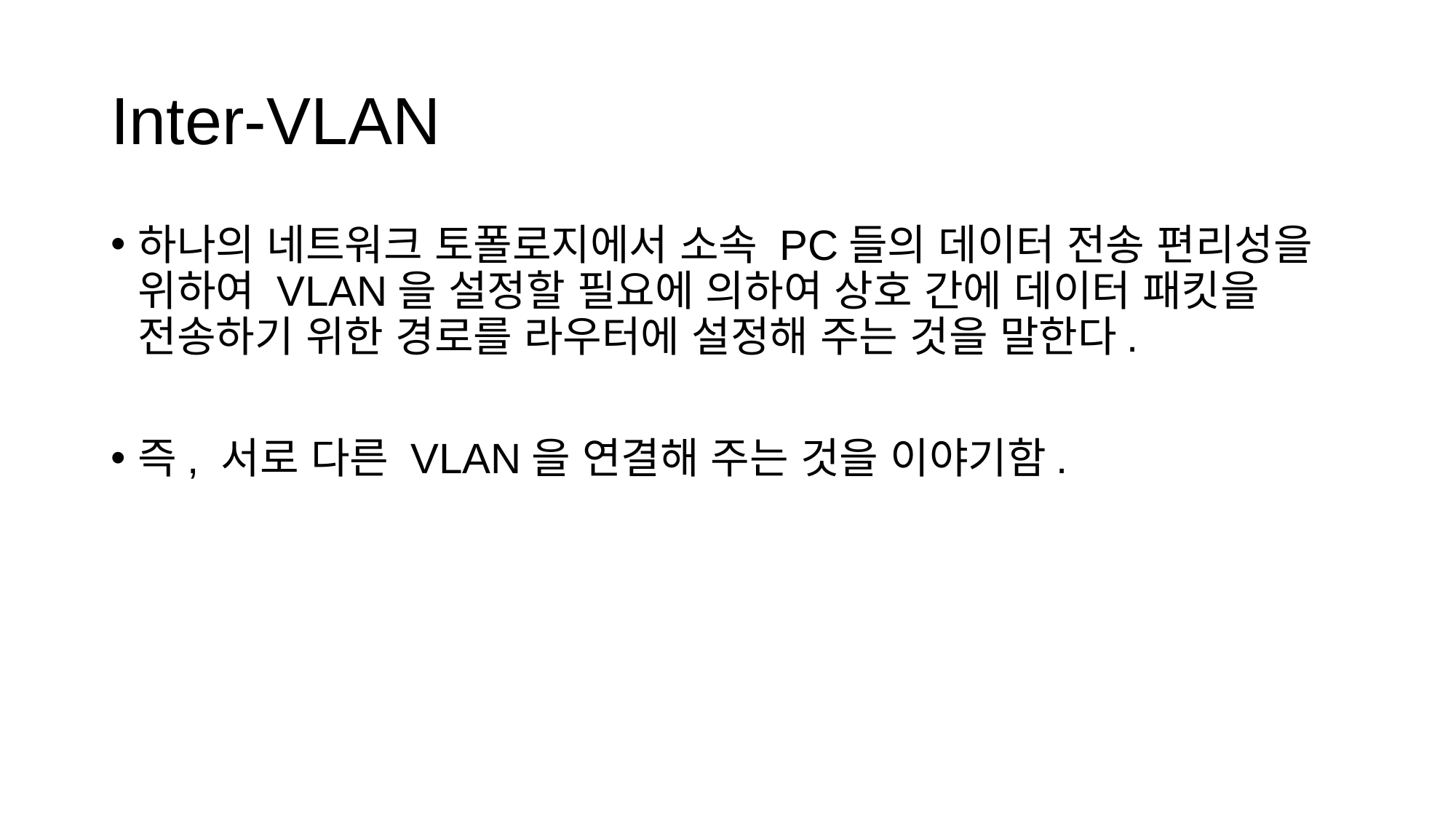

# Inter-VLAN
하나의 네트워크 토폴로지에서 소속 PC들의 데이터 전송 편리성을 위하여 VLAN을 설정할 필요에 의하여 상호 간에 데이터 패킷을 전송하기 위한 경로를 라우터에 설정해 주는 것을 말한다.

즉, 서로 다른 VLAN을 연결해 주는 것을 이야기함.